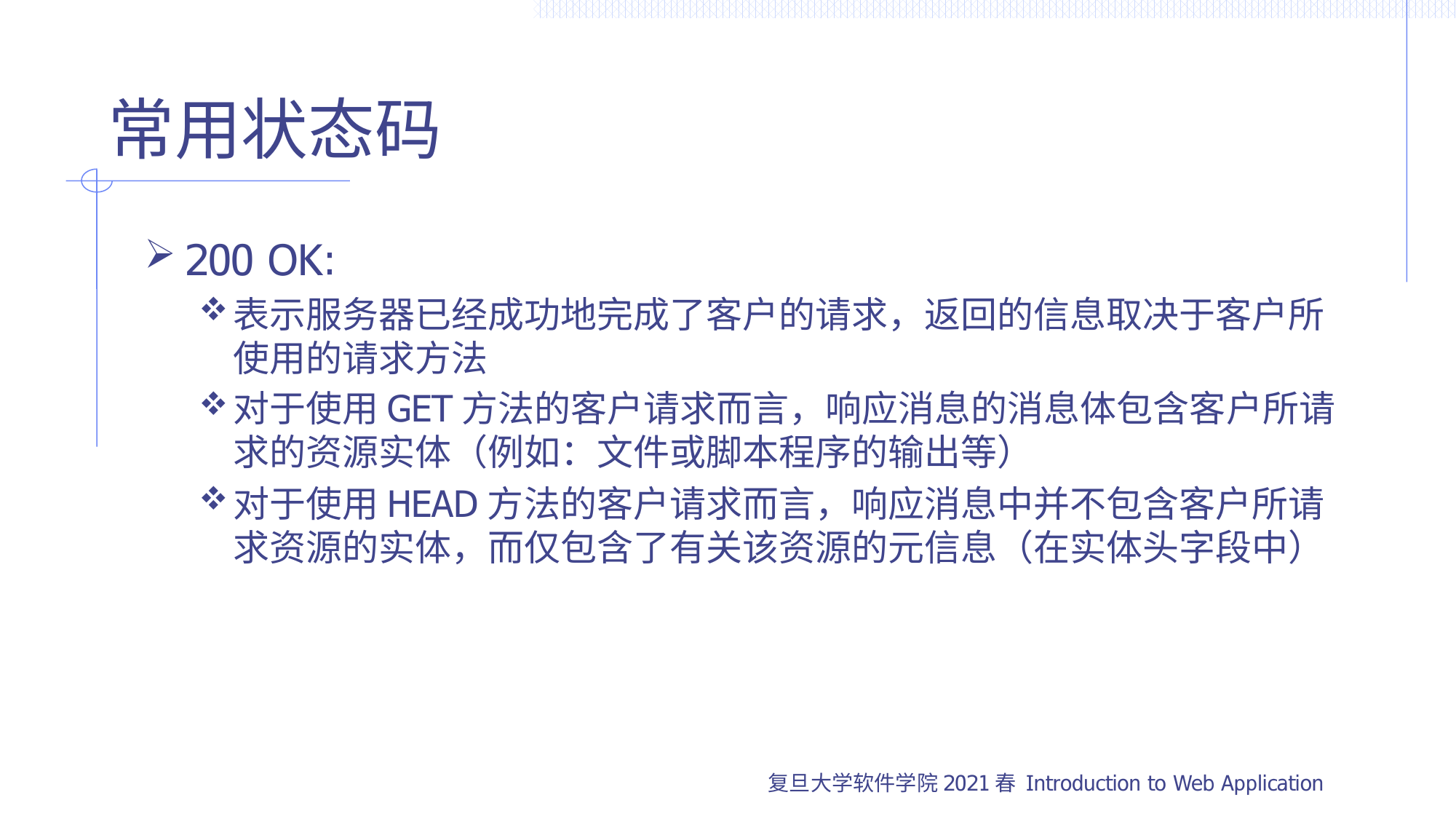

# 常用状态码
200 OK:
表示服务器已经成功地完成了客户的请求，返回的信息取决于客户所使用的请求方法
对于使用GET方法的客户请求而言，响应消息的消息体包含客户所请求的资源实体（例如：文件或脚本程序的输出等）
对于使用HEAD方法的客户请求而言，响应消息中并不包含客户所请求资源的实体，而仅包含了有关该资源的元信息（在实体头字段中）